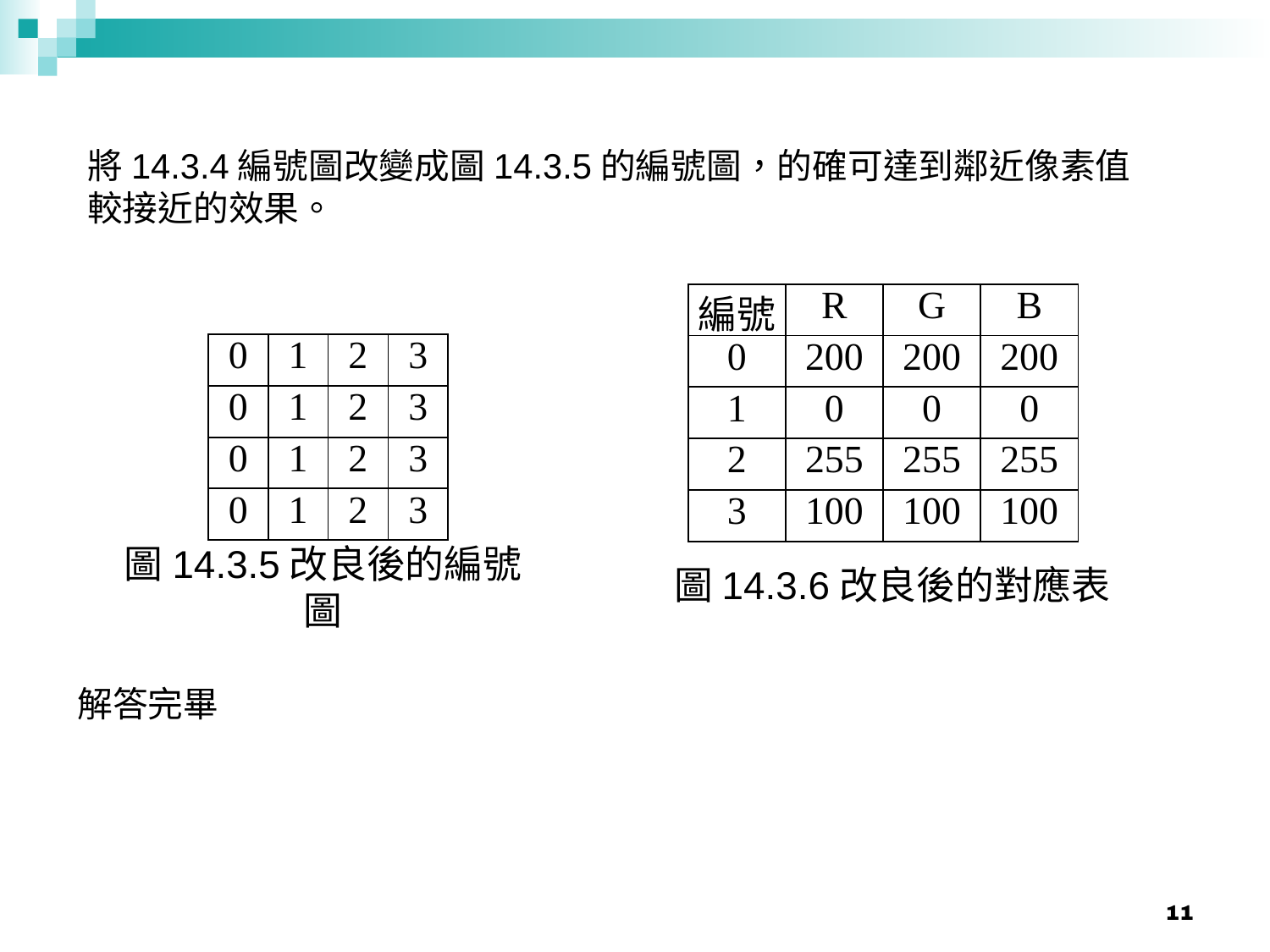

將14.3.4編號圖改變成圖14.3.5的編號圖，的確可達到鄰近像素值較接近的效果。
| 編號 | R | G | B |
| --- | --- | --- | --- |
| 0 | 200 | 200 | 200 |
| 1 | 0 | 0 | 0 |
| 2 | 255 | 255 | 255 |
| 3 | 100 | 100 | 100 |
| 0 | 1 | 2 | 3 |
| --- | --- | --- | --- |
| 0 | 1 | 2 | 3 |
| 0 | 1 | 2 | 3 |
| 0 | 1 | 2 | 3 |
圖14.3.6改良後的對應表
圖14.3.5改良後的編號圖
解答完畢
11